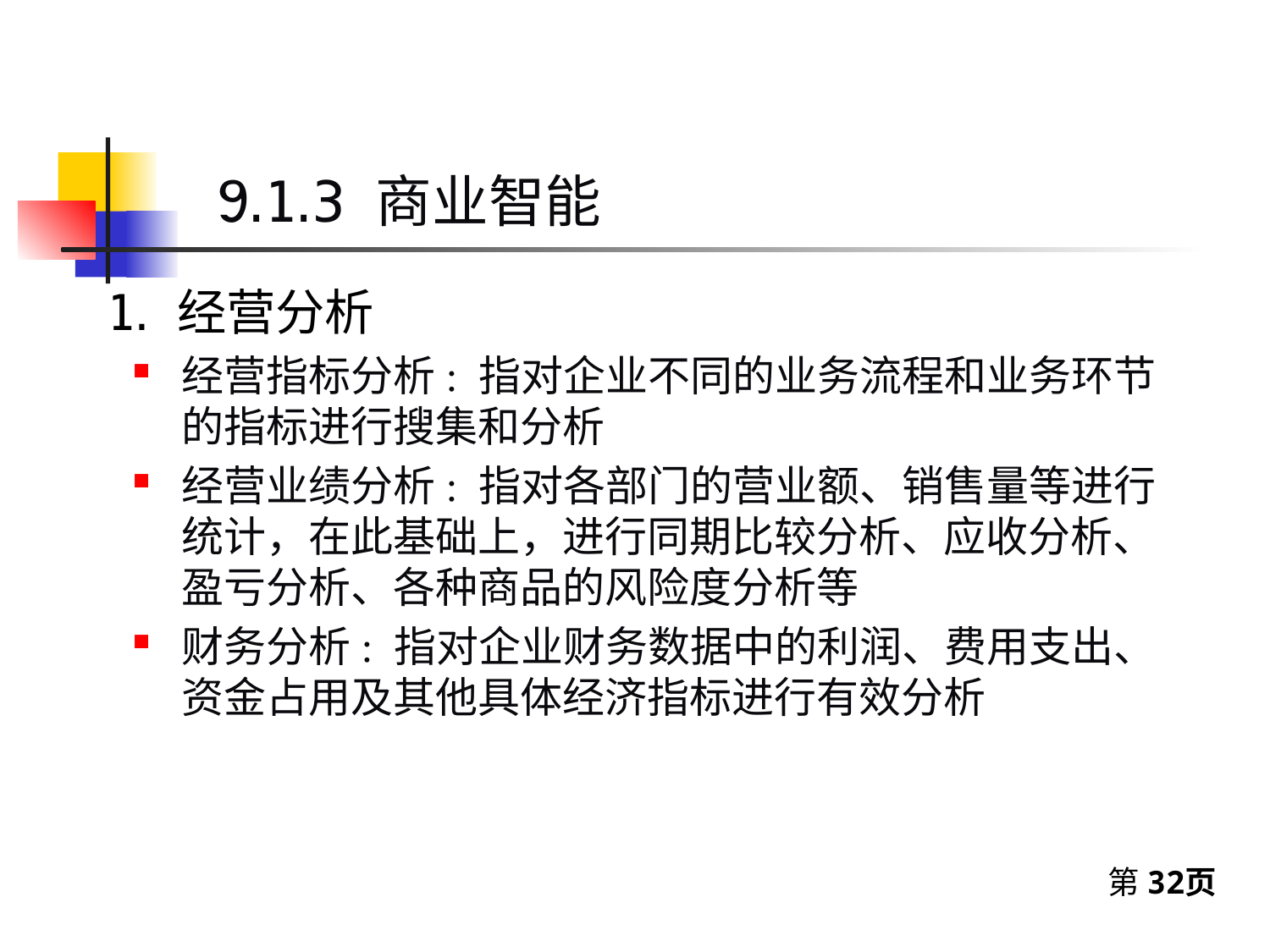

9.1.3 商业智能
1. 经营分析
经营指标分析: 指对企业不同的业务流程和业务环节的指标进行搜集和分析
经营业绩分析: 指对各部门的营业额、销售量等进行统计，在此基础上，进行同期比较分析、应收分析、盈亏分析、各种商品的风险度分析等
财务分析: 指对企业财务数据中的利润、费用支出、资金占用及其他具体经济指标进行有效分析